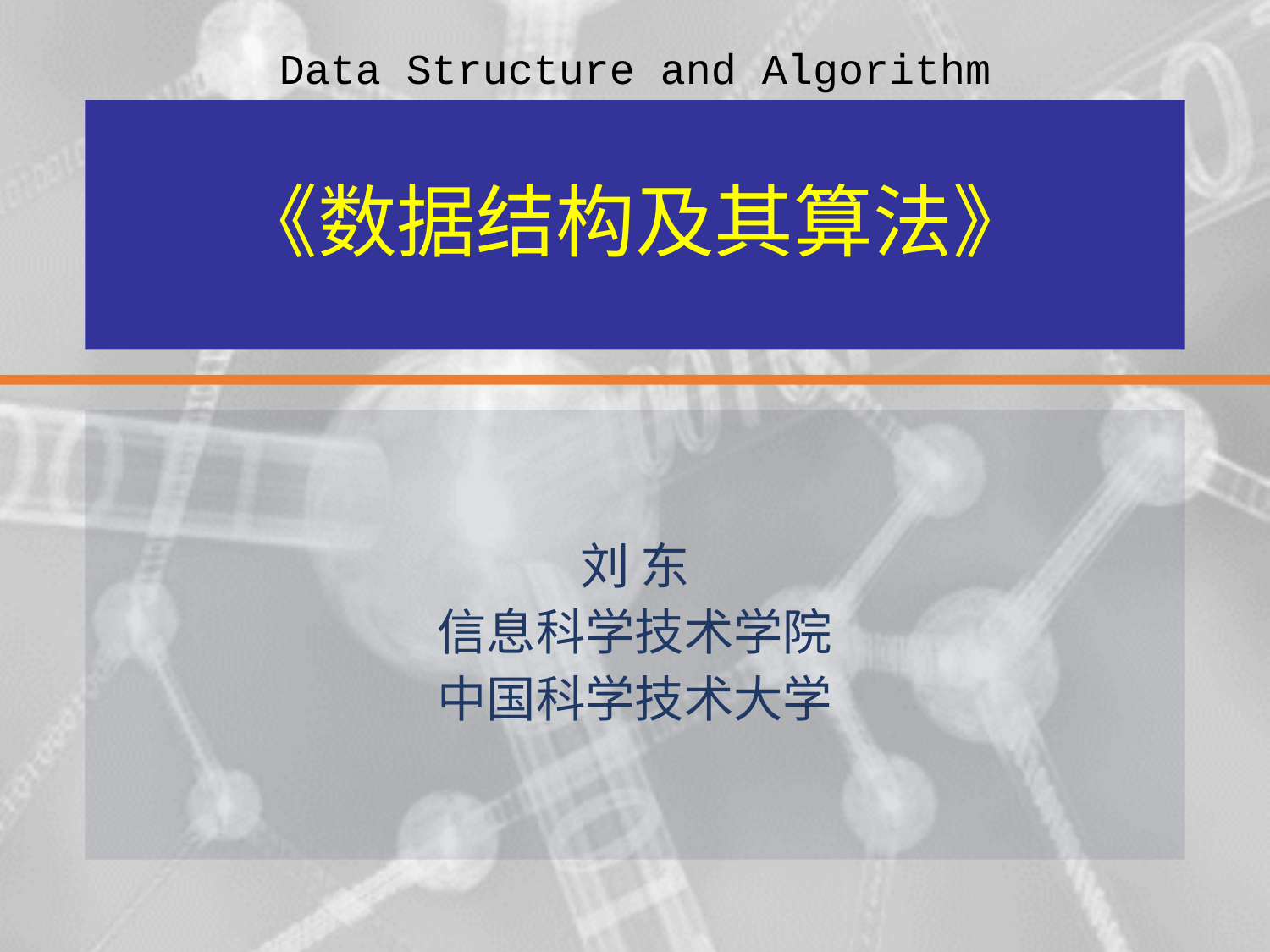

Data Structure and Algorithm
# 《数据结构及其算法》
刘 东
信息科学技术学院
中国科学技术大学